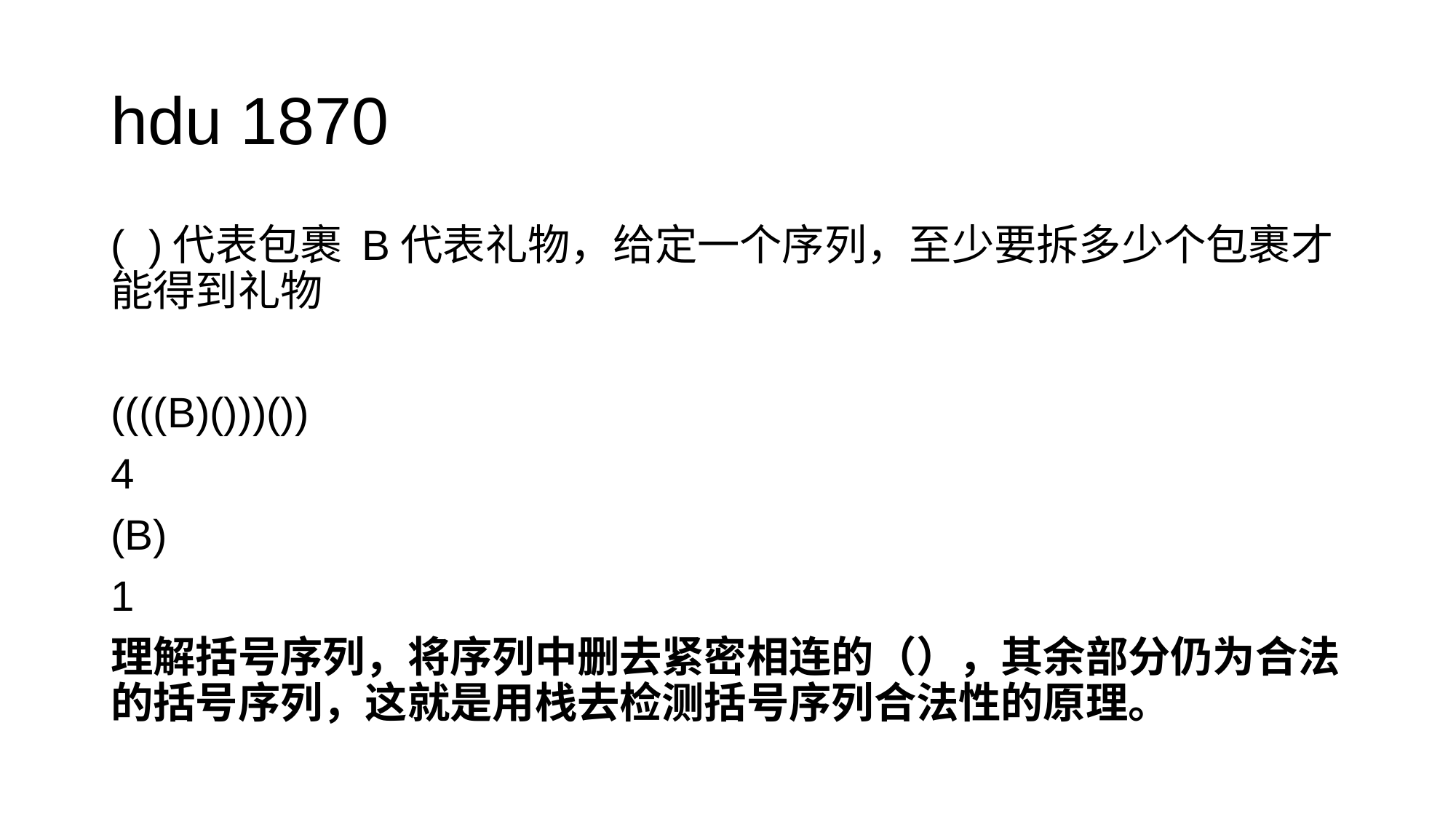

# hdu 1870
(  )代表包裹 B代表礼物，给定一个序列，至少要拆多少个包裹才能得到礼物

((((B)()))())
4
(B)
1
理解括号序列，将序列中删去紧密相连的（），其余部分仍为合法的括号序列，这就是用栈去检测括号序列合法性的原理。